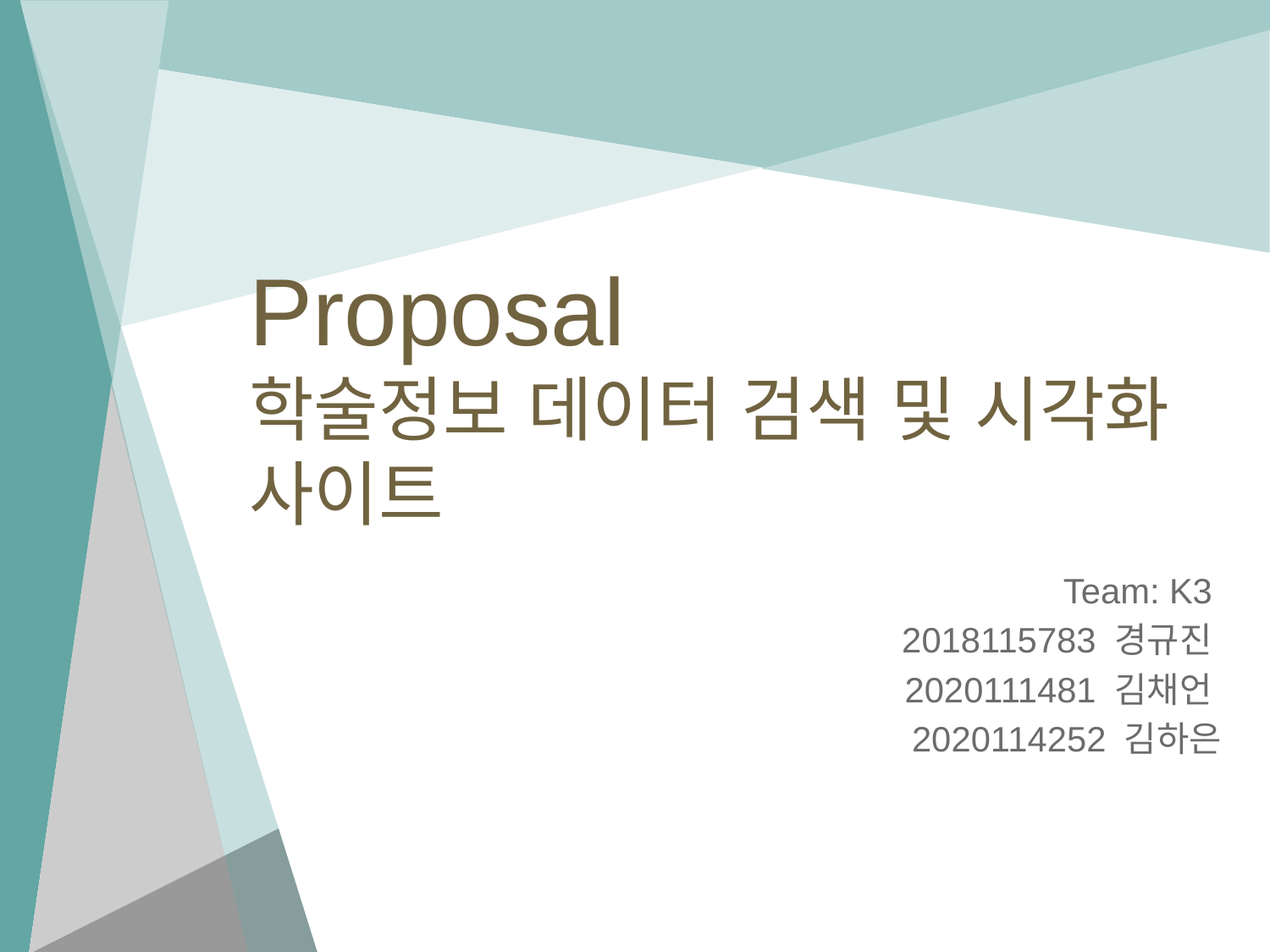

# Proposal
학술정보 데이터 검색 및 시각화 사이트
 Team: K3
2018115783 경규진
2020111481 김채언
2020114252 김하은